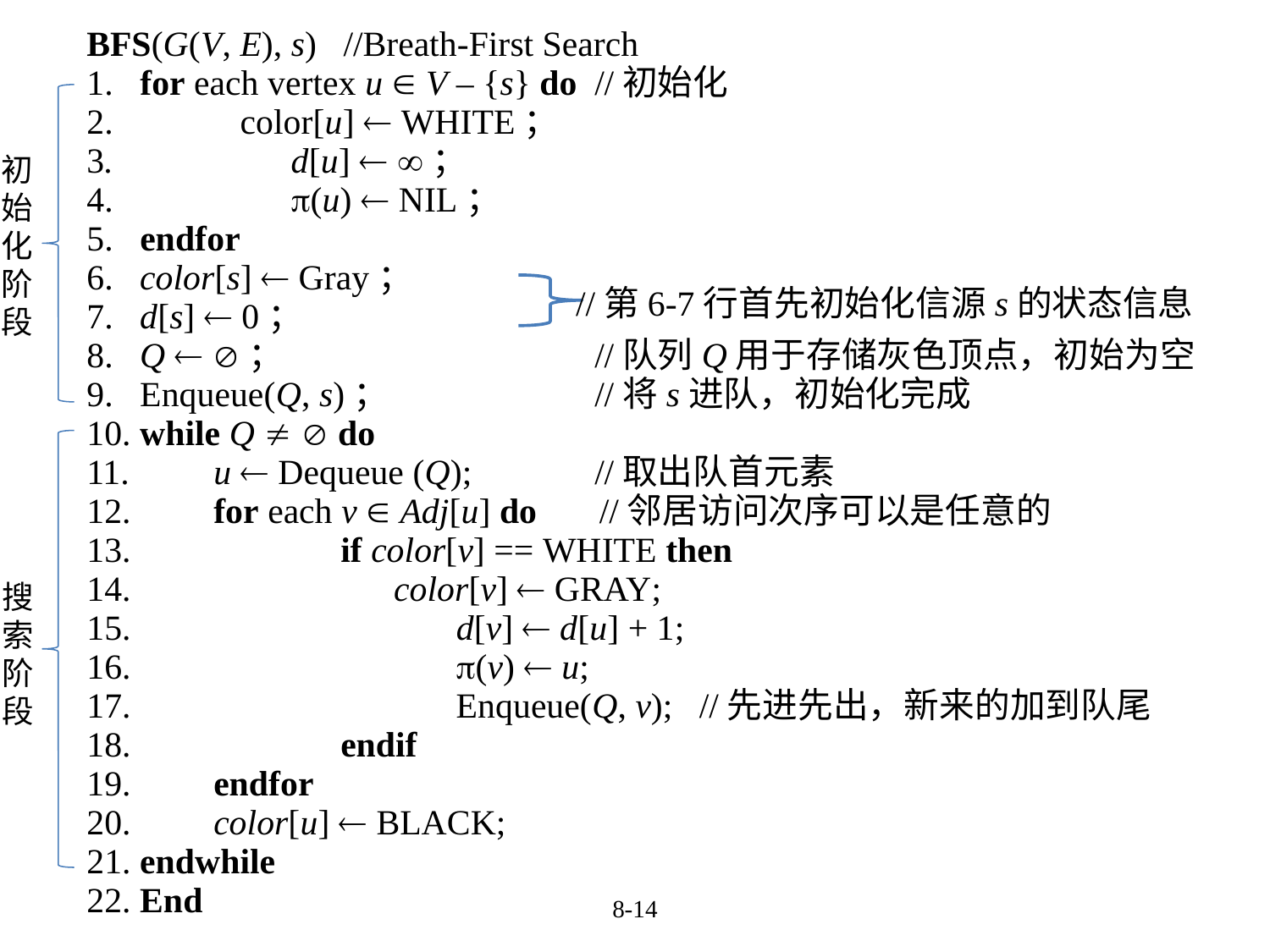

BFS(G(V, E), s)   //Breath-First Search
1.   for each vertex u ∈ V – {s} do	//初始化
2.  	   color[u] ← white；
3.                    d[u] ← ∞；
4.                    π(u) ← nil；
5.   endfor
6.   color[s] ← Gray；
7.   d[s] ← 0；
8.   Q ← ∅；			//队列Q用于存储灰色顶点，初始为空
9.   Enqueue(Q, s)； 		//将s进队，初始化完成
10. while Q ≠ ∅ do
11.	u ← Dequeue (Q); 	//取出队首元素
12. 	for each v ∈ Adj[u] do       //邻居访问次序可以是任意的
13. 		if color[v] == white then
14. 		      color[v] ← gray;
15. 		             d[v] ← d[u] + 1;
16. 		             π(v) ← u;
17. 		             Enqueue(Q, v);   //先进先出，新来的加到队尾
18. 		endif
19. 	endfor
20. 	color[u] ← black;
21. endwhile
22. End

初
始
化
阶
段
//第6-7行首先初始化信源s的状态信息

搜
索
阶
段
8-14